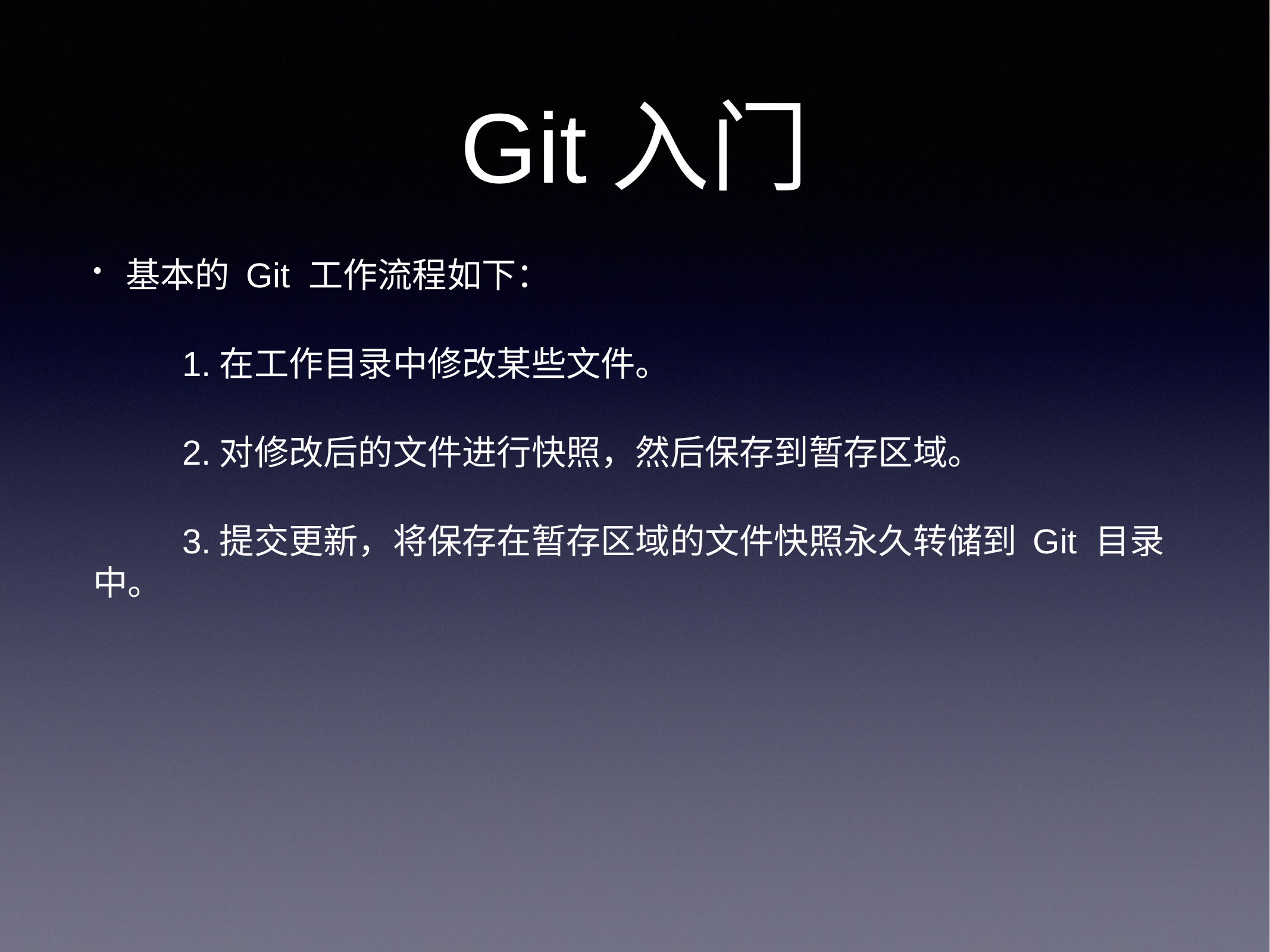

# Git入门
基本的 Git 工作流程如下：
	1.在工作目录中修改某些文件。
	2.对修改后的文件进行快照，然后保存到暂存区域。
	3.提交更新，将保存在暂存区域的文件快照永久转储到 Git 目录中。